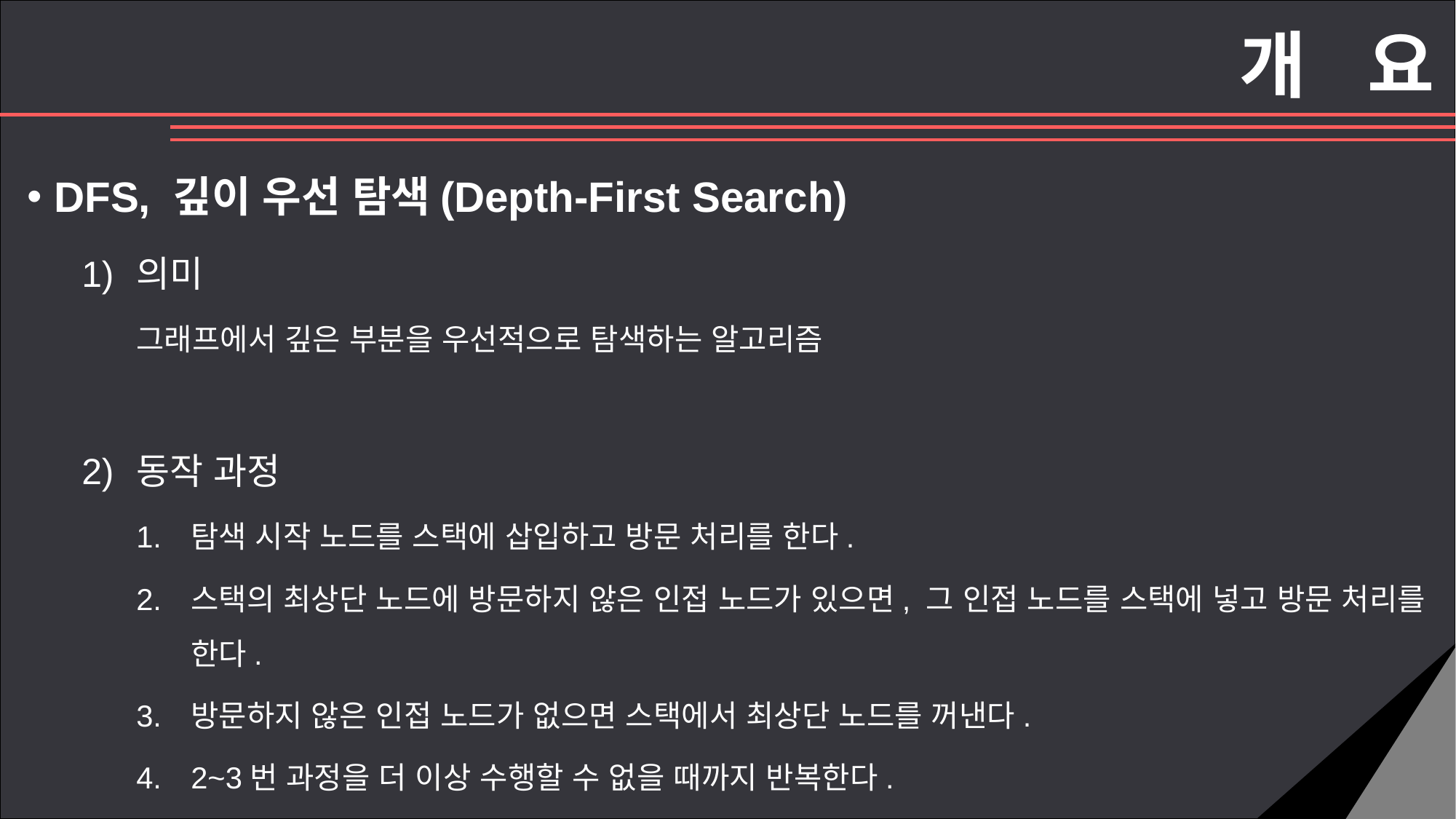

개   요
DFS, 깊이 우선 탐색(Depth-First Search)
의미
그래프에서 깊은 부분을 우선적으로 탐색하는 알고리즘

동작 과정
탐색 시작 노드를 스택에 삽입하고 방문 처리를 한다.
스택의 최상단 노드에 방문하지 않은 인접 노드가 있으면, 그 인접 노드를 스택에 넣고 방문 처리를 한다.
방문하지 않은 인접 노드가 없으면 스택에서 최상단 노드를 꺼낸다.
2~3번 과정을 더 이상 수행할 수 없을 때까지 반복한다.